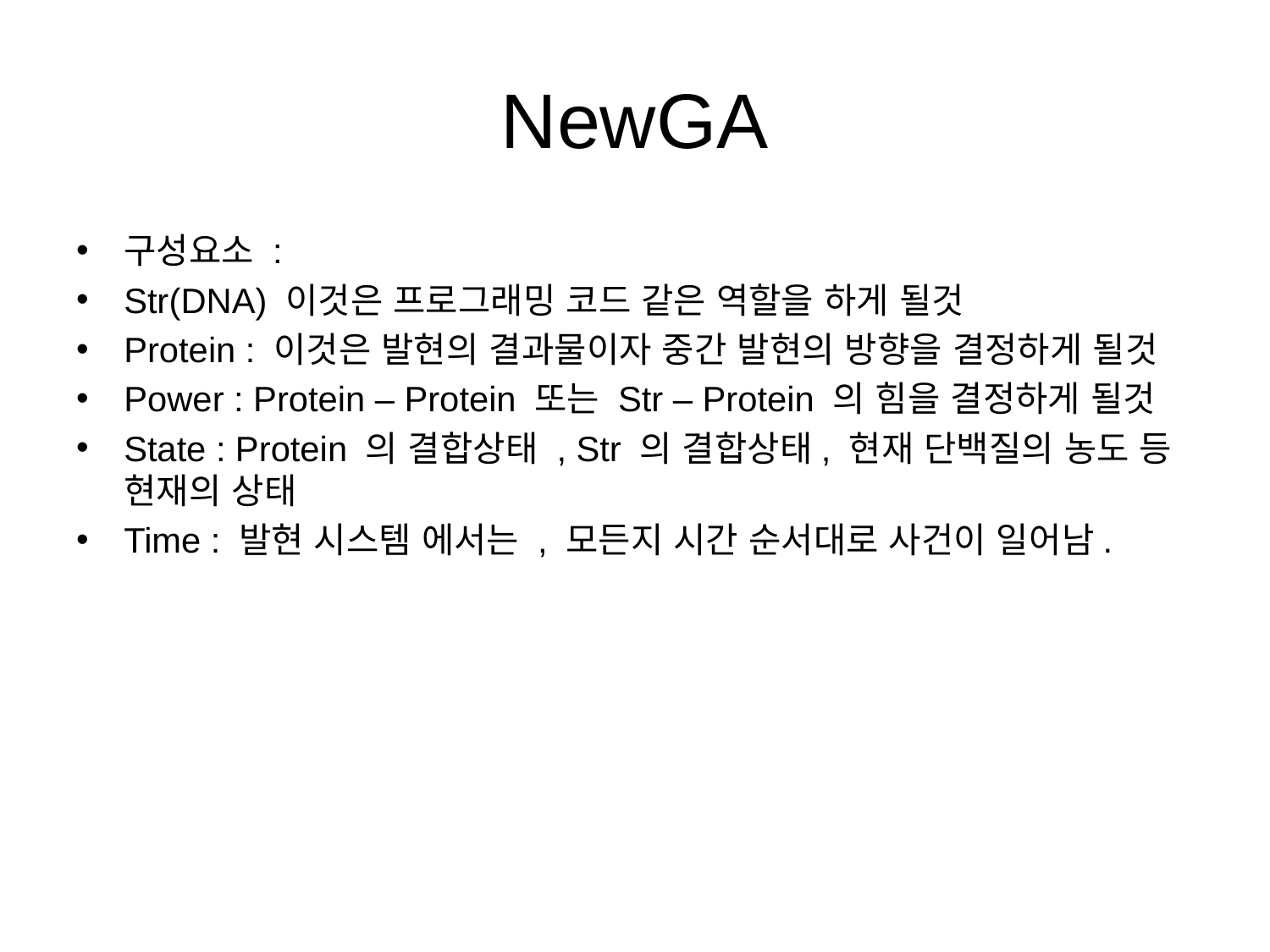

# NewGA
구성요소 :
Str(DNA) 이것은 프로그래밍 코드 같은 역할을 하게 될것
Protein : 이것은 발현의 결과물이자 중간 발현의 방향을 결정하게 될것
Power : Protein – Protein 또는 Str – Protein 의 힘을 결정하게 될것
State : Protein 의 결합상태 , Str 의 결합상태, 현재 단백질의 농도 등 현재의 상태
Time : 발현 시스템 에서는 , 모든지 시간 순서대로 사건이 일어남.